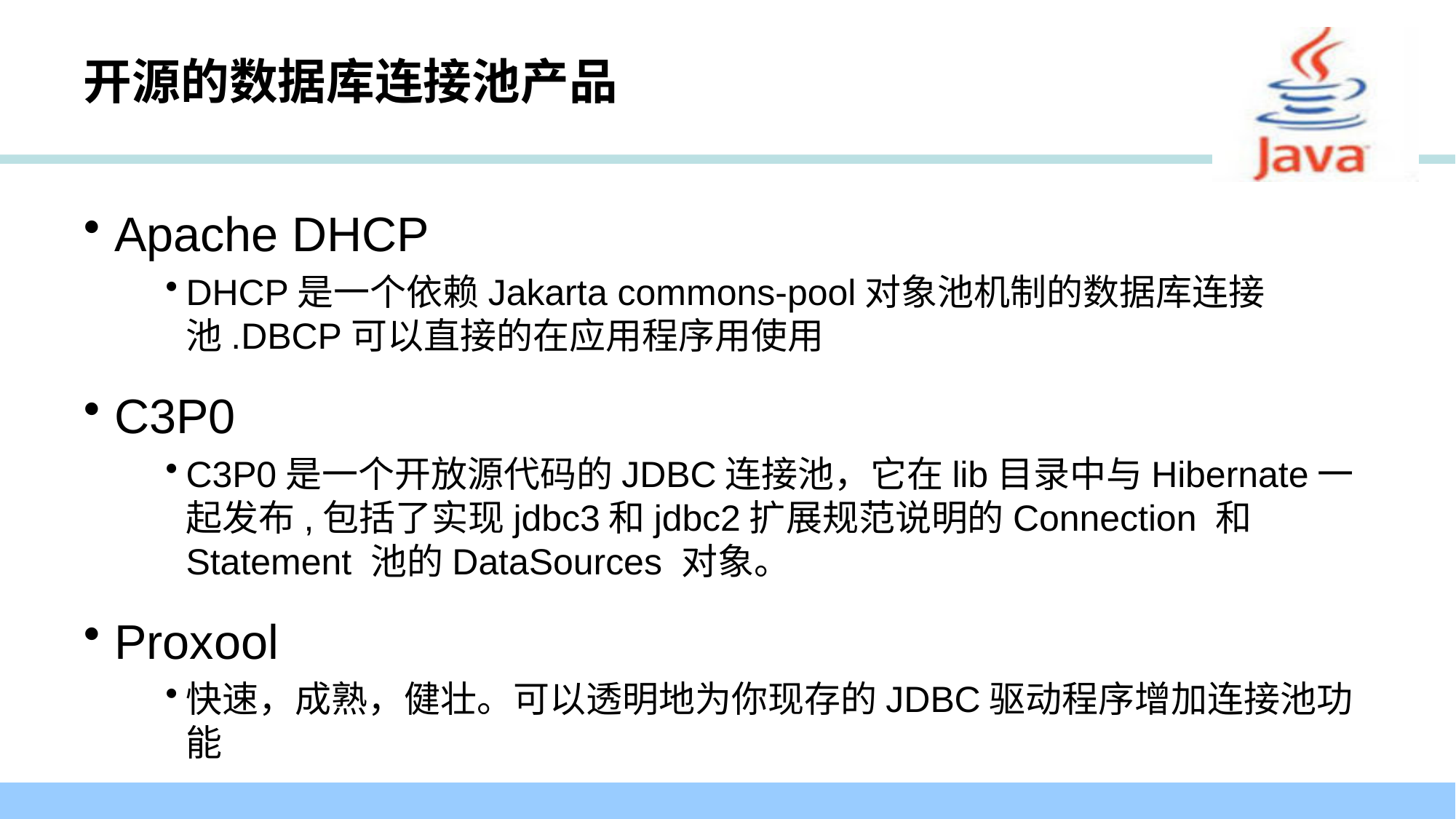

# 开源的数据库连接池产品
Apache DHCP
DHCP是一个依赖Jakarta commons-pool对象池机制的数据库连接池.DBCP可以直接的在应用程序用使用
C3P0
C3P0是一个开放源代码的JDBC连接池，它在lib目录中与Hibernate一起发布,包括了实现jdbc3和jdbc2扩展规范说明的Connection 和Statement 池的DataSources 对象。
Proxool
快速，成熟，健壮。可以透明地为你现存的JDBC驱动程序增加连接池功能